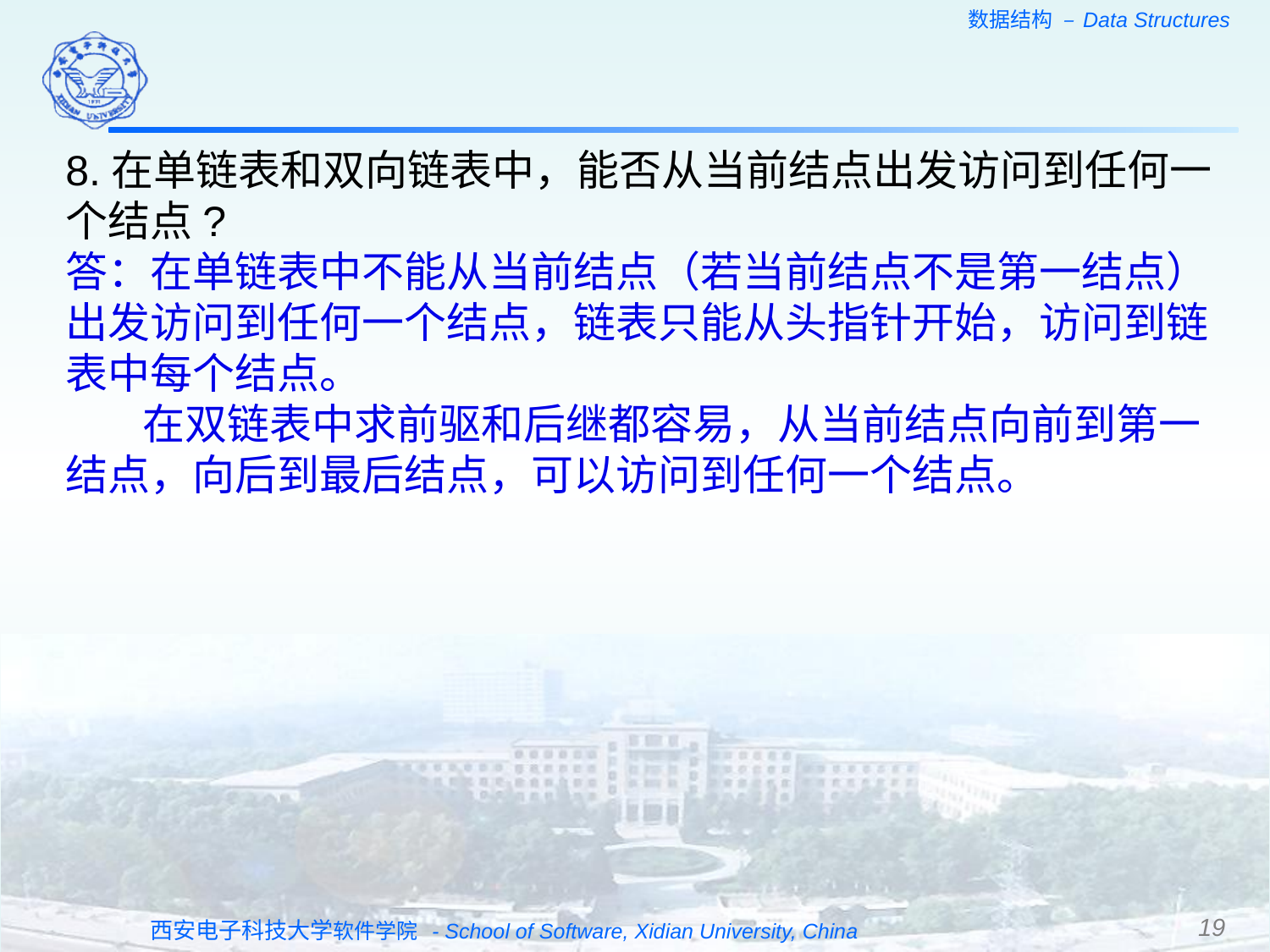

8.在单链表和双向链表中，能否从当前结点出发访问到任何一个结点?
答：在单链表中不能从当前结点（若当前结点不是第一结点）出发访问到任何一个结点，链表只能从头指针开始，访问到链表中每个结点。
       在双链表中求前驱和后继都容易，从当前结点向前到第一结点，向后到最后结点，可以访问到任何一个结点。
19